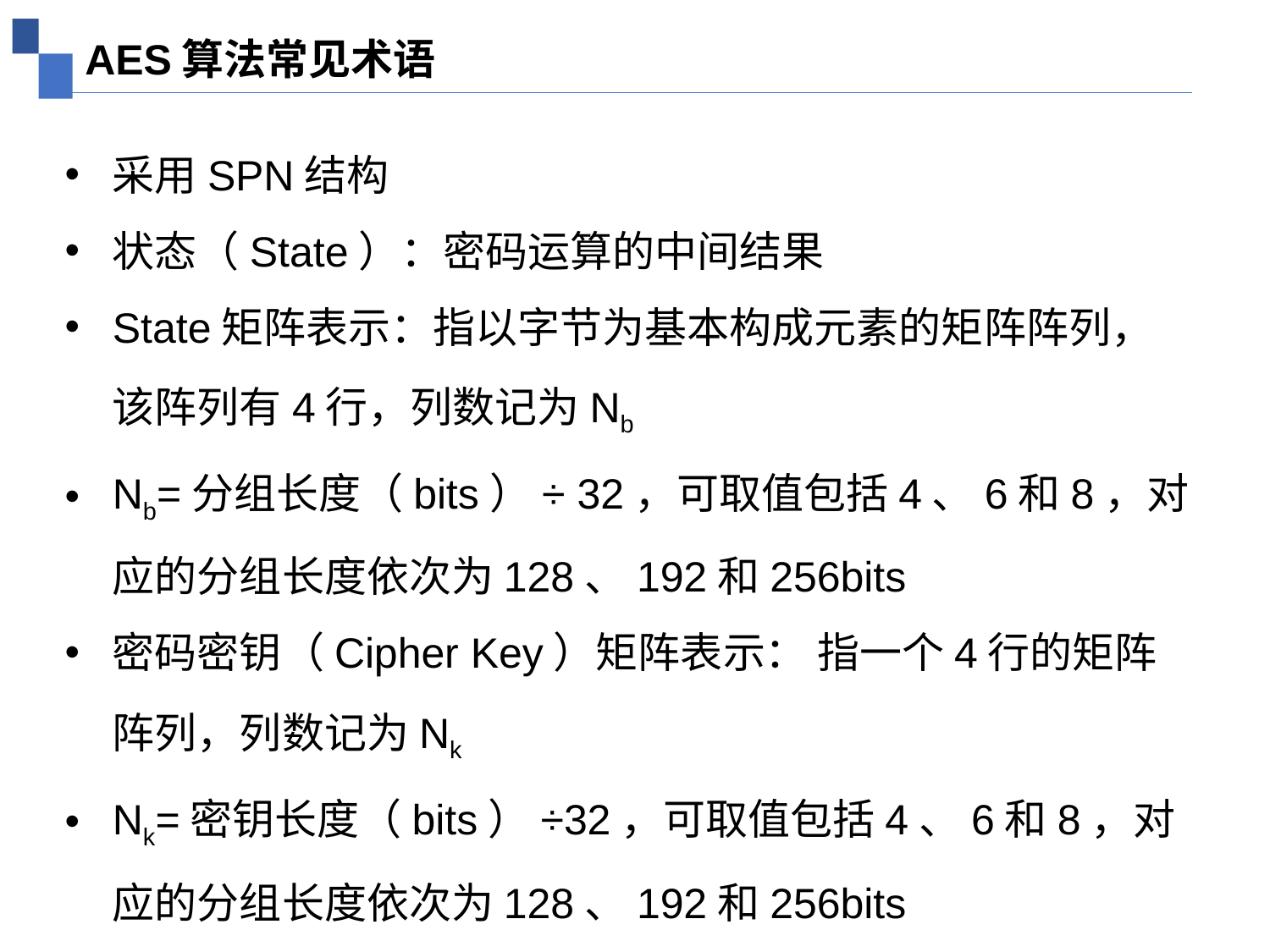

AES算法常见术语
采用SPN结构
状态（State）：密码运算的中间结果
State矩阵表示：指以字节为基本构成元素的矩阵阵列，该阵列有4行，列数记为Nb
Nb=分组长度（bits）÷ 32，可取值包括4、6和8，对应的分组长度依次为128、192和256bits
密码密钥（Cipher Key）矩阵表示： 指一个4行的矩阵阵列，列数记为Nk
Nk=密钥长度（bits）÷32，可取值包括4、6和8，对应的分组长度依次为128、192和256bits
4